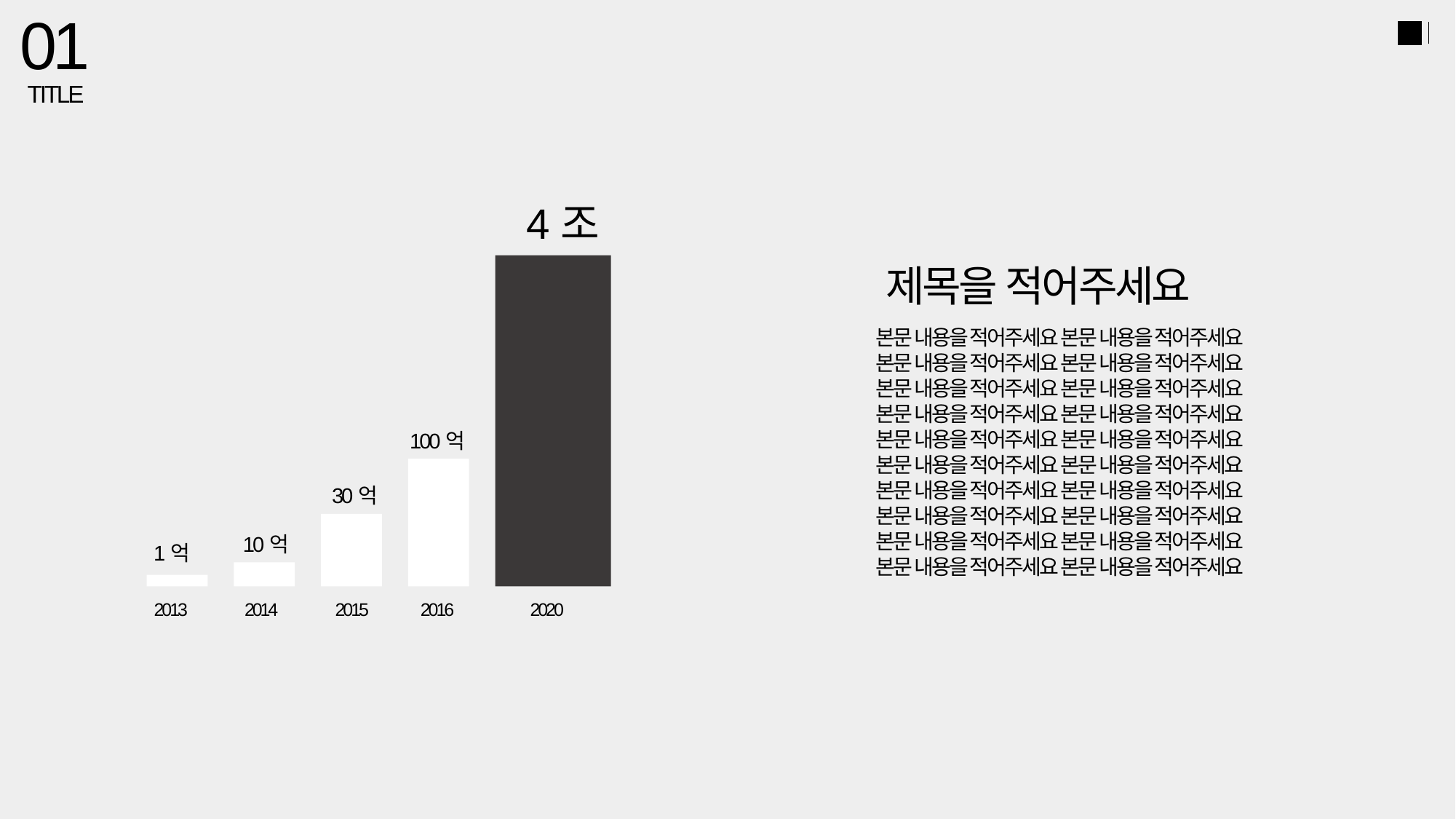

01
 TITLE

4조

100억
30억
10억
1억
2013
2014
2015
2016
2020
제목을 적어주세요
본문 내용을 적어주세요 본문 내용을 적어주세요
본문 내용을 적어주세요 본문 내용을 적어주세요
본문 내용을 적어주세요 본문 내용을 적어주세요
본문 내용을 적어주세요 본문 내용을 적어주세요
본문 내용을 적어주세요 본문 내용을 적어주세요
본문 내용을 적어주세요 본문 내용을 적어주세요
본문 내용을 적어주세요 본문 내용을 적어주세요
본문 내용을 적어주세요 본문 내용을 적어주세요
본문 내용을 적어주세요 본문 내용을 적어주세요
본문 내용을 적어주세요 본문 내용을 적어주세요